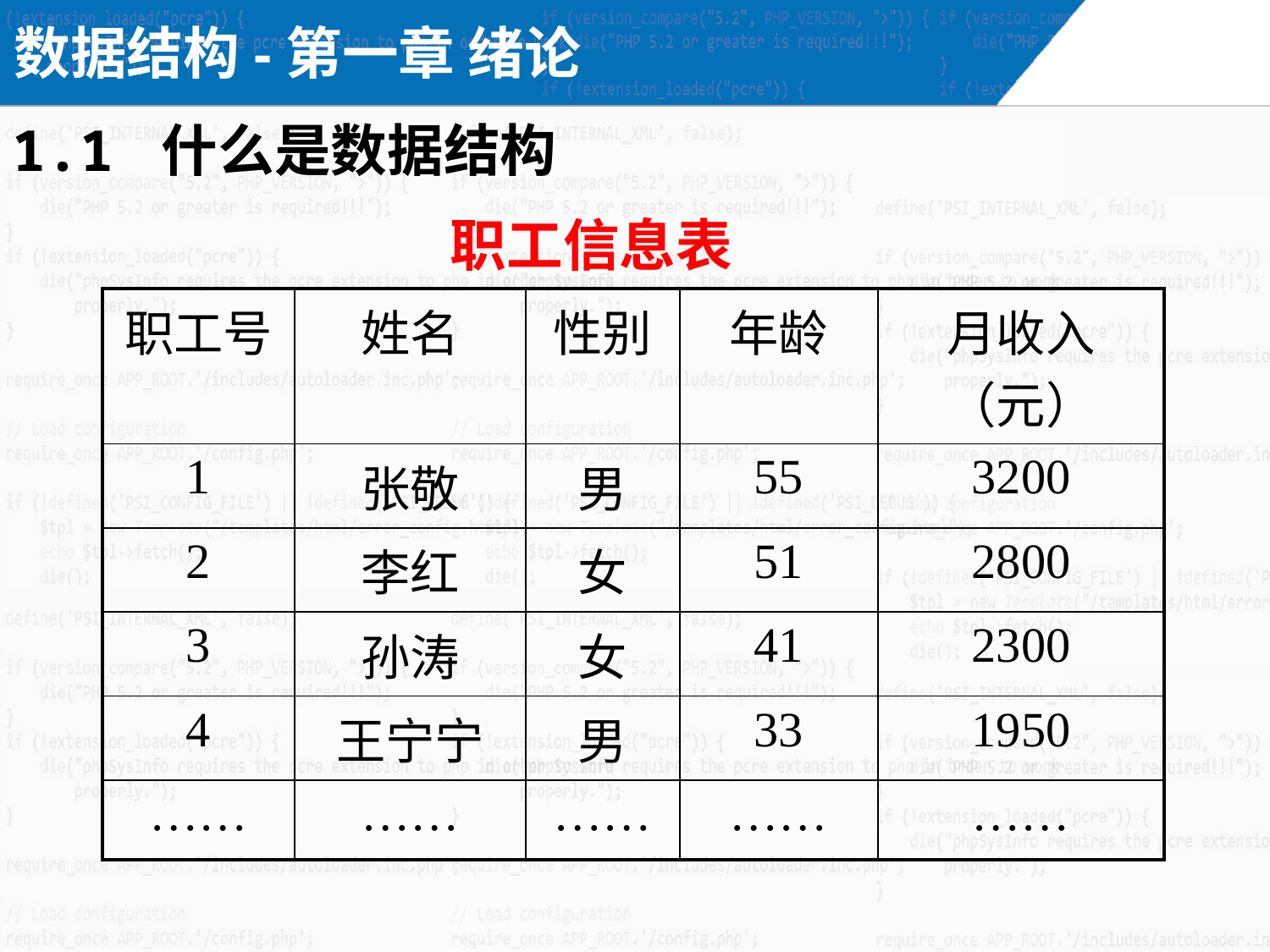

数据结构-第一章 绪论
1.1 什么是数据结构
职工信息表
| 职工号 | 姓名 | 性别 | 年龄 | 月收入（元） |
| --- | --- | --- | --- | --- |
| 1 | 张敬 | 男 | 55 | 3200 |
| 2 | 李红 | 女 | 51 | 2800 |
| 3 | 孙涛 | 女 | 41 | 2300 |
| 4 | 王宁宁 | 男 | 33 | 1950 |
| …… | …… | …… | …… | …… |